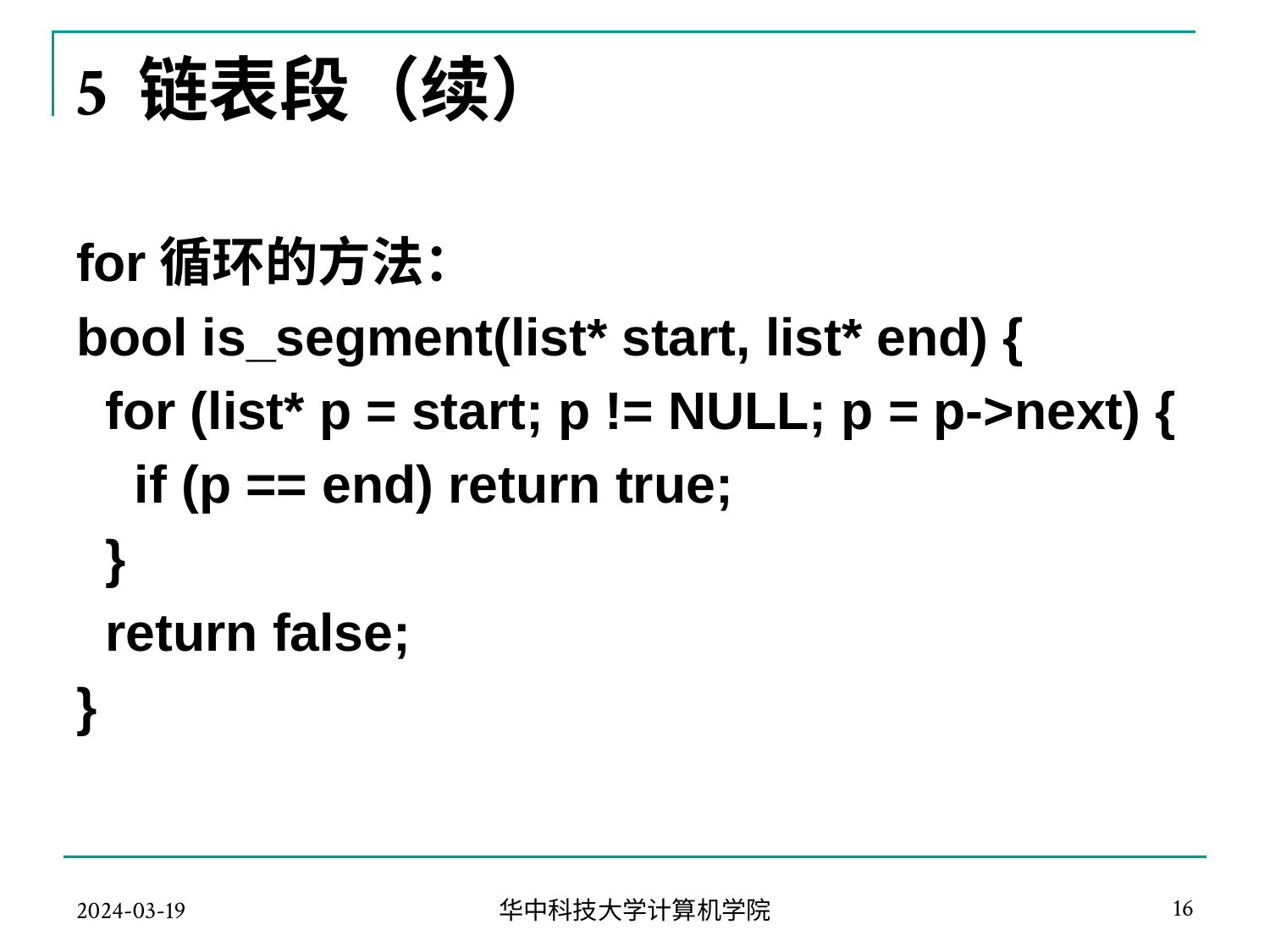

# 5 链表段（续）
for循环的方法：
bool is_segment(list* start, list* end) {
  for (list* p = start; p != NULL; p = p->next) {
    if (p == end) return true;
  }
  return false;
}
2024-03-19
16
华中科技大学计算机学院